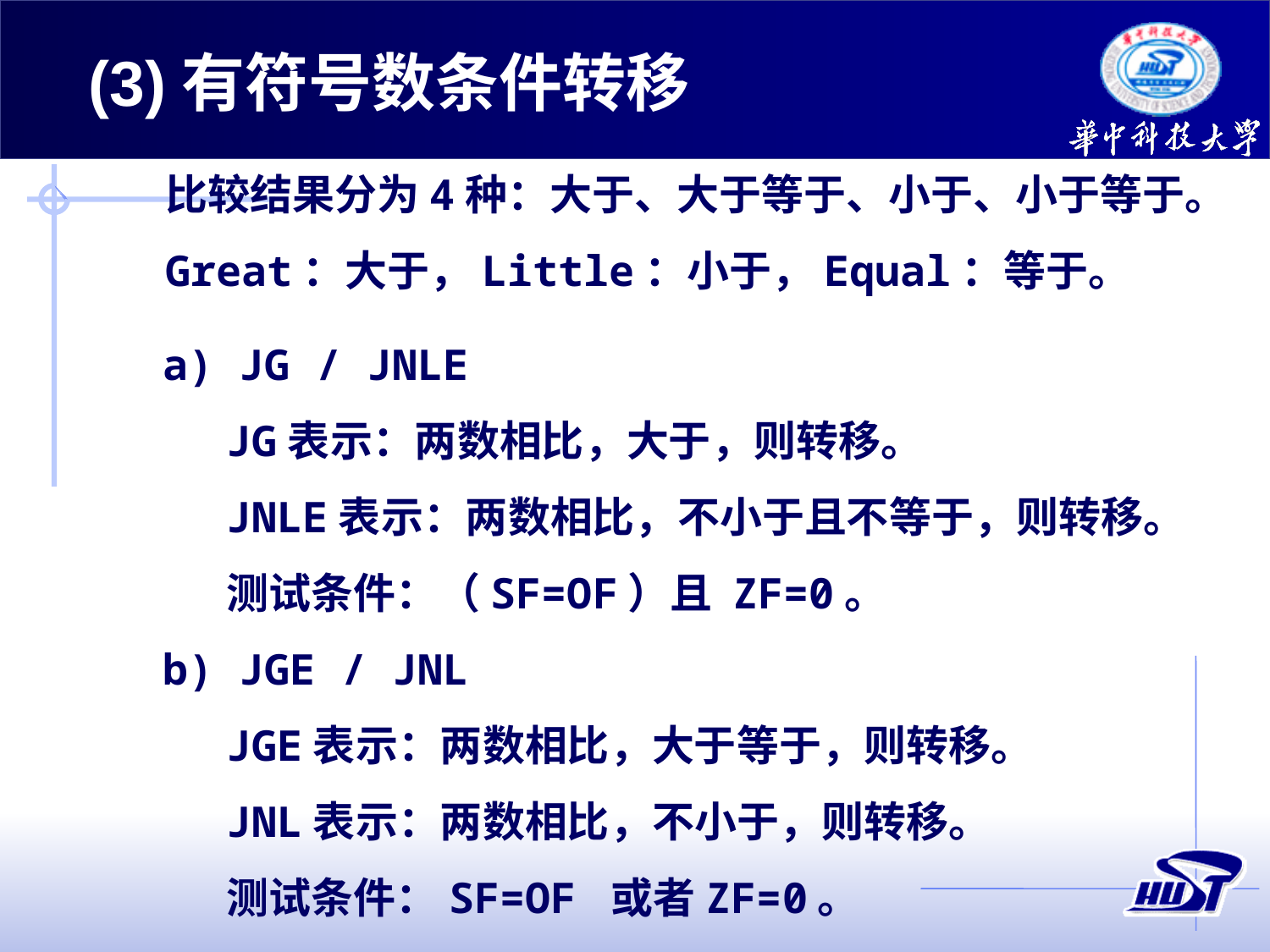

(3)有符号数条件转移
比较结果分为4种：大于、大于等于、小于、小于等于。
Great：大于，Little：小于，Equal：等于。
a) JG / JNLE
JG表示：两数相比，大于，则转移。
JNLE表示：两数相比，不小于且不等于，则转移。
测试条件：（SF=OF）且 ZF=0。
b) JGE / JNL
JGE表示：两数相比，大于等于，则转移。
JNL表示：两数相比，不小于，则转移。
测试条件：SF=OF 或者ZF=0。